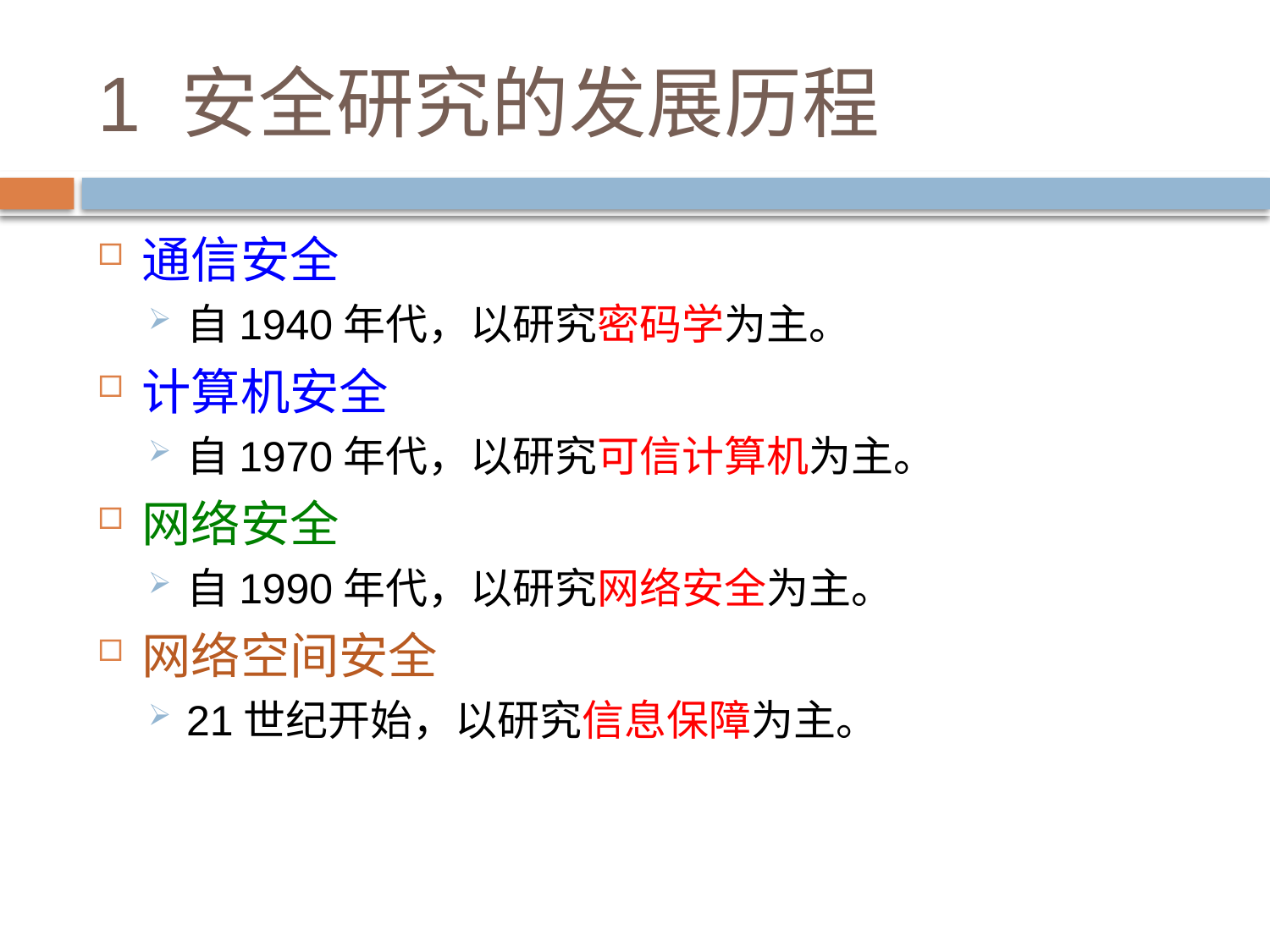

# 1 安全研究的发展历程
通信安全
自1940年代，以研究密码学为主。
计算机安全
自1970年代，以研究可信计算机为主。
网络安全
自1990年代，以研究网络安全为主。
网络空间安全
21世纪开始，以研究信息保障为主。